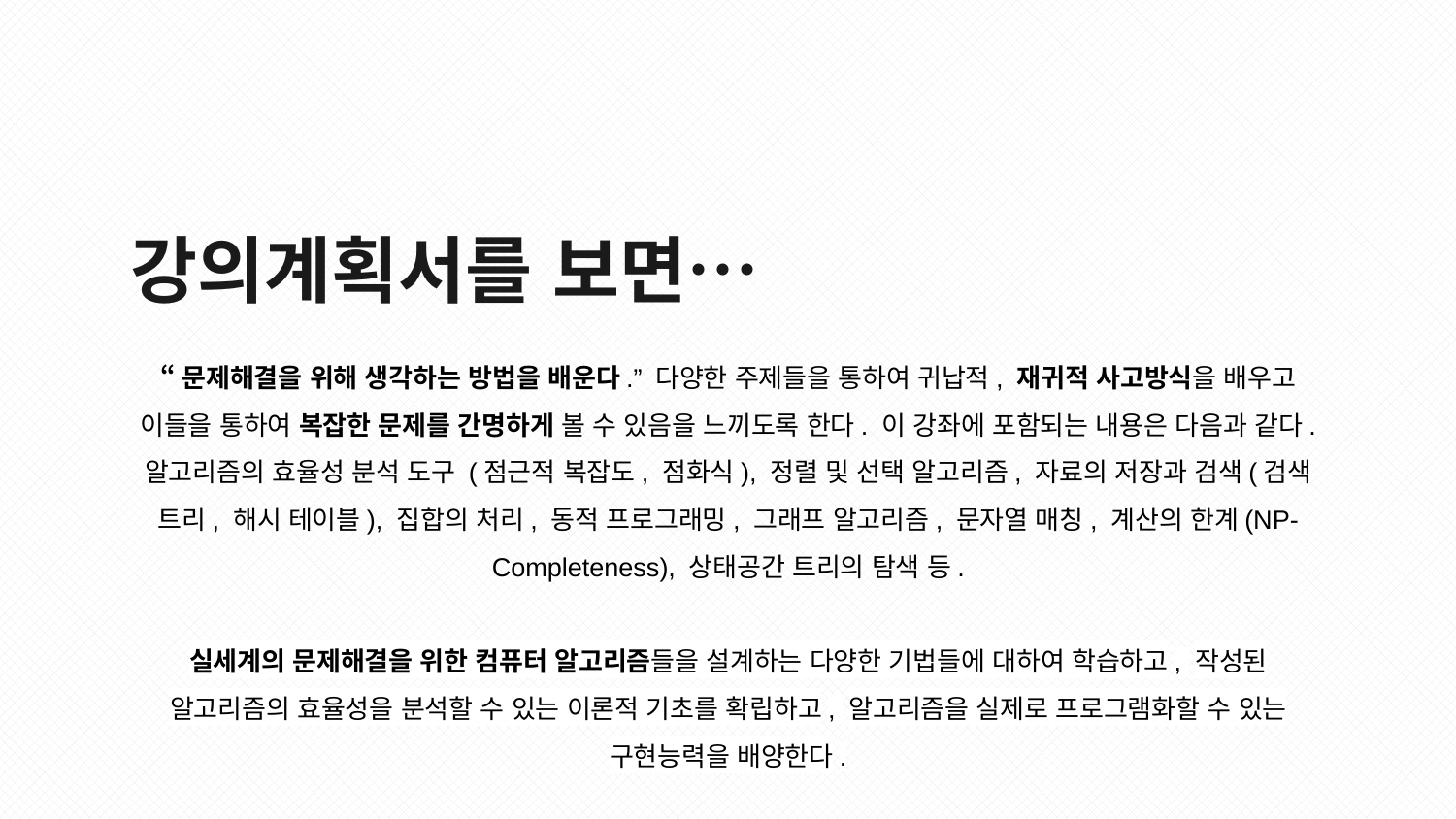

# 강의계획서를 보면…
“문제해결을 위해 생각하는 방법을 배운다.” 다양한 주제들을 통하여 귀납적, 재귀적 사고방식을 배우고 이들을 통하여 복잡한 문제를 간명하게 볼 수 있음을 느끼도록 한다. 이 강좌에 포함되는 내용은 다음과 같다. 알고리즘의 효율성 분석 도구 (점근적 복잡도, 점화식), 정렬 및 선택 알고리즘, 자료의 저장과 검색(검색 트리, 해시 테이블), 집합의 처리, 동적 프로그래밍, 그래프 알고리즘, 문자열 매칭, 계산의 한계(NP-Completeness), 상태공간 트리의 탐색 등.

실세계의 문제해결을 위한 컴퓨터 알고리즘들을 설계하는 다양한 기법들에 대하여 학습하고, 작성된 알고리즘의 효율성을 분석할 수 있는 이론적 기초를 확립하고, 알고리즘을 실제로 프로그램화할 수 있는 구현능력을 배양한다.